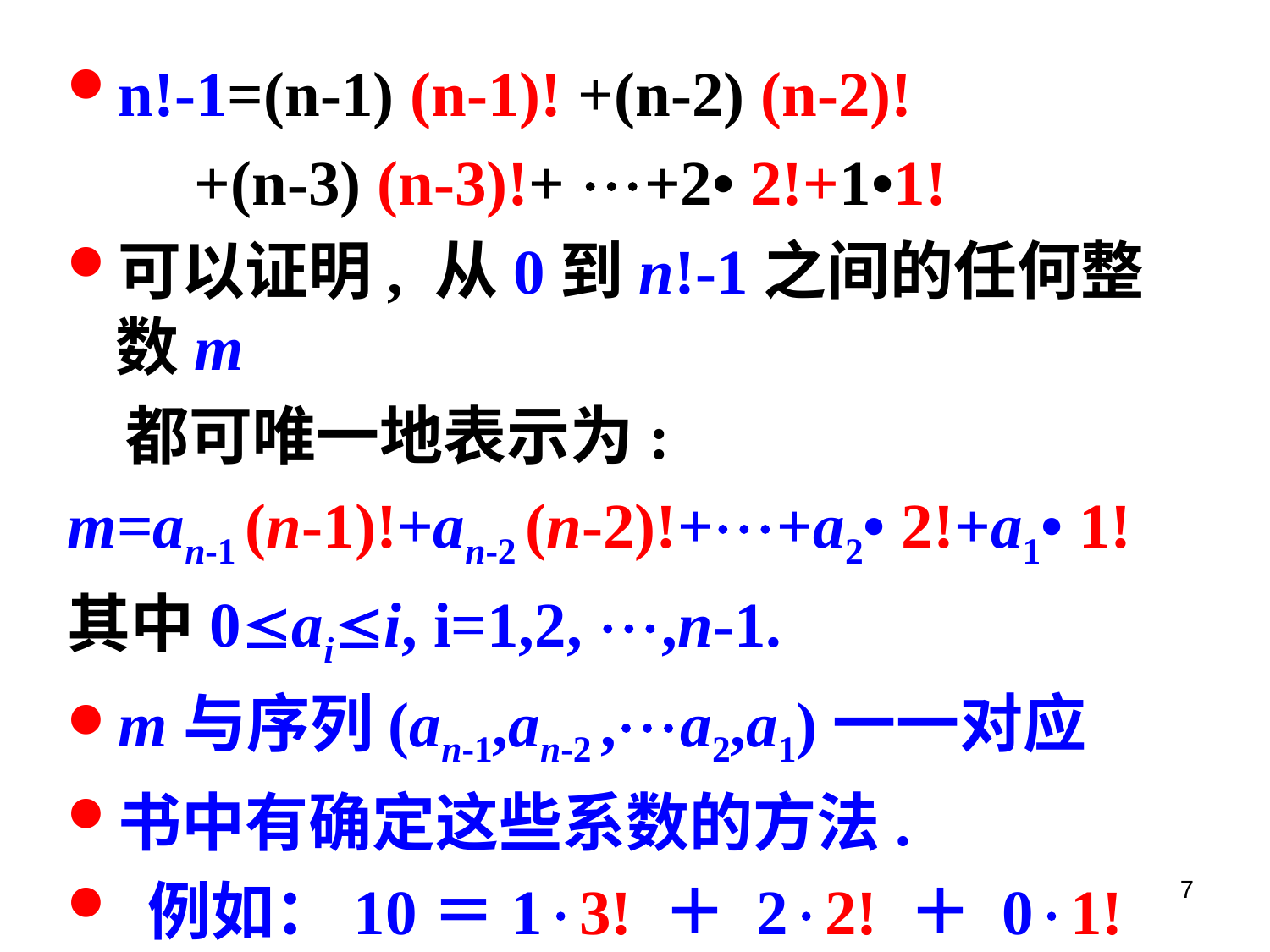

n!-1=(n-1) (n-1)! +(n-2) (n-2)!
        +(n-3) (n-3)!+ …+2• 2!+1•1!
可以证明, 从0到n!-1之间的任何整数m
   都可唯一地表示为:
m=an-1 (n-1)!+an-2 (n-2)!+…+a2• 2!+a1• 1!
其中0≤ai≤i, i=1,2, …,n-1.
m与序列(an-1,an-2 ,…a2,a1)一一对应
书中有确定这些系数的方法.
 例如：10＝1⋅3! ＋ 2⋅2! ＋ 0⋅1!
7